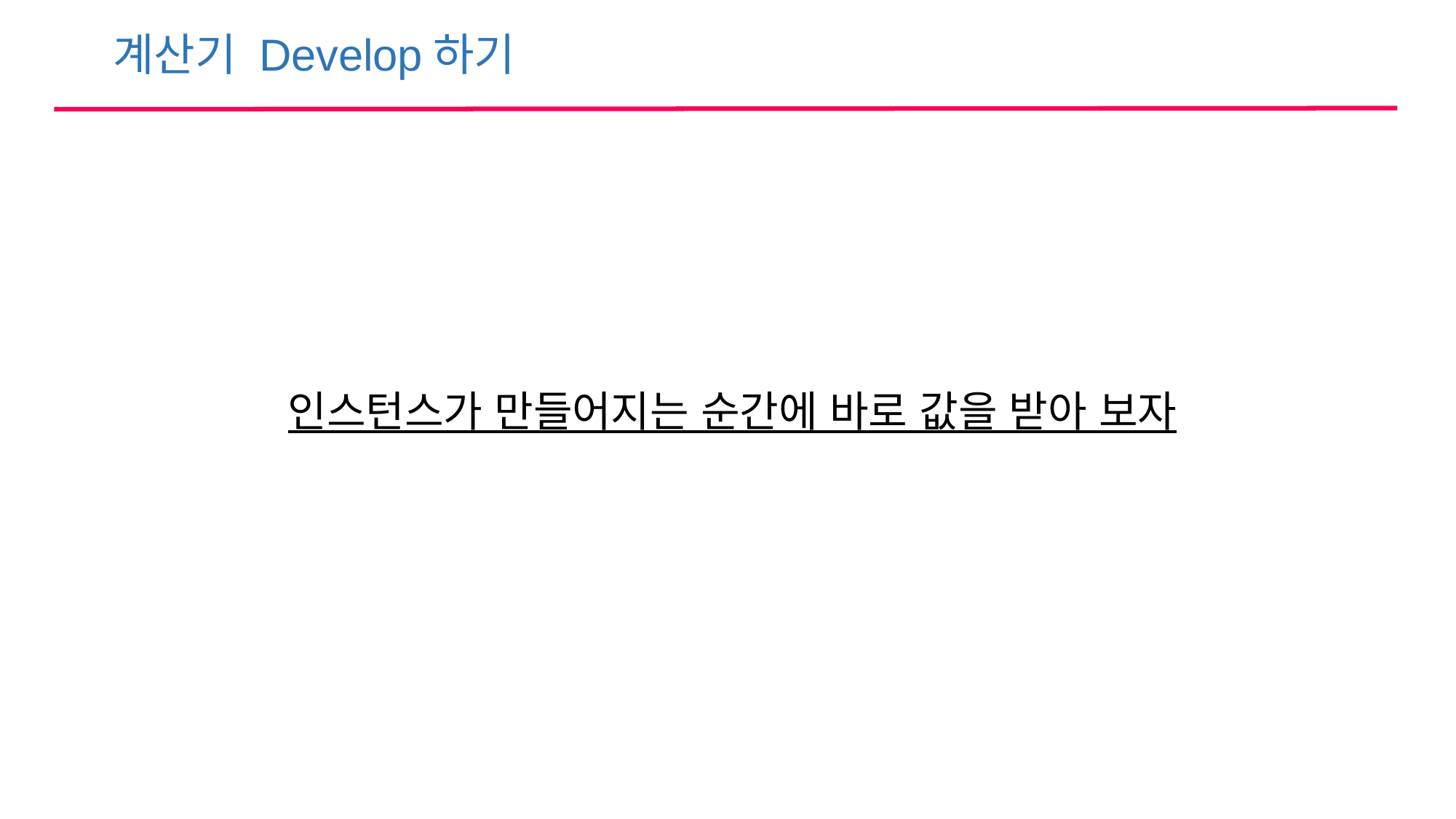

계산기 Develop하기
인스턴스가 만들어지는 순간에 바로 값을 받아 보자